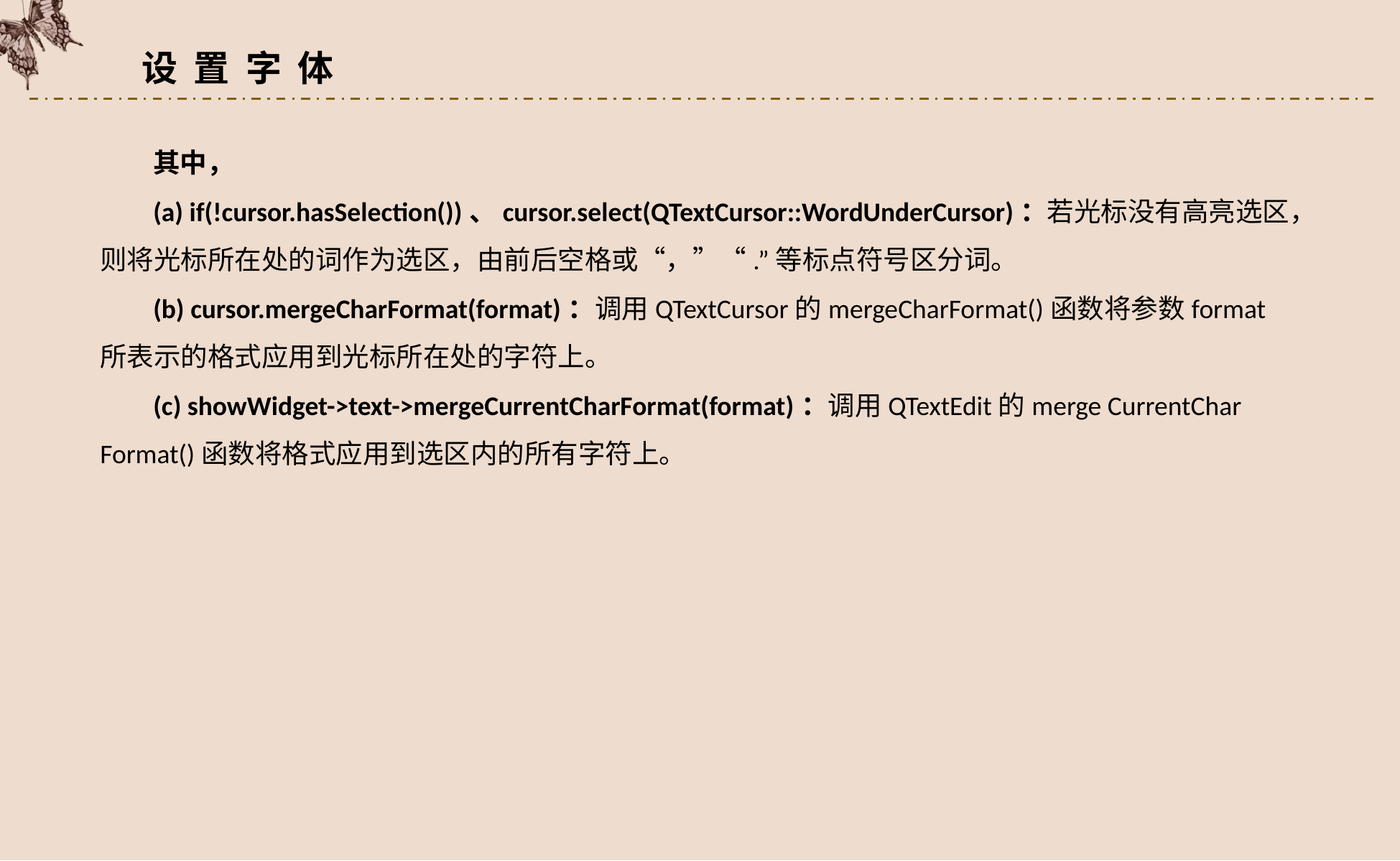

设  置  字  体
其中，
(a) if(!cursor.hasSelection())、cursor.select(QTextCursor::WordUnderCursor)：若光标没有高亮选区，则将光标所在处的词作为选区，由前后空格或“，”“.”等标点符号区分词。
(b) cursor.mergeCharFormat(format)：调用QTextCursor的mergeCharFormat()函数将参数format所表示的格式应用到光标所在处的字符上。
(c) showWidget->text->mergeCurrentCharFormat(format)：调用QTextEdit的merge CurrentChar Format()函数将格式应用到选区内的所有字符上。